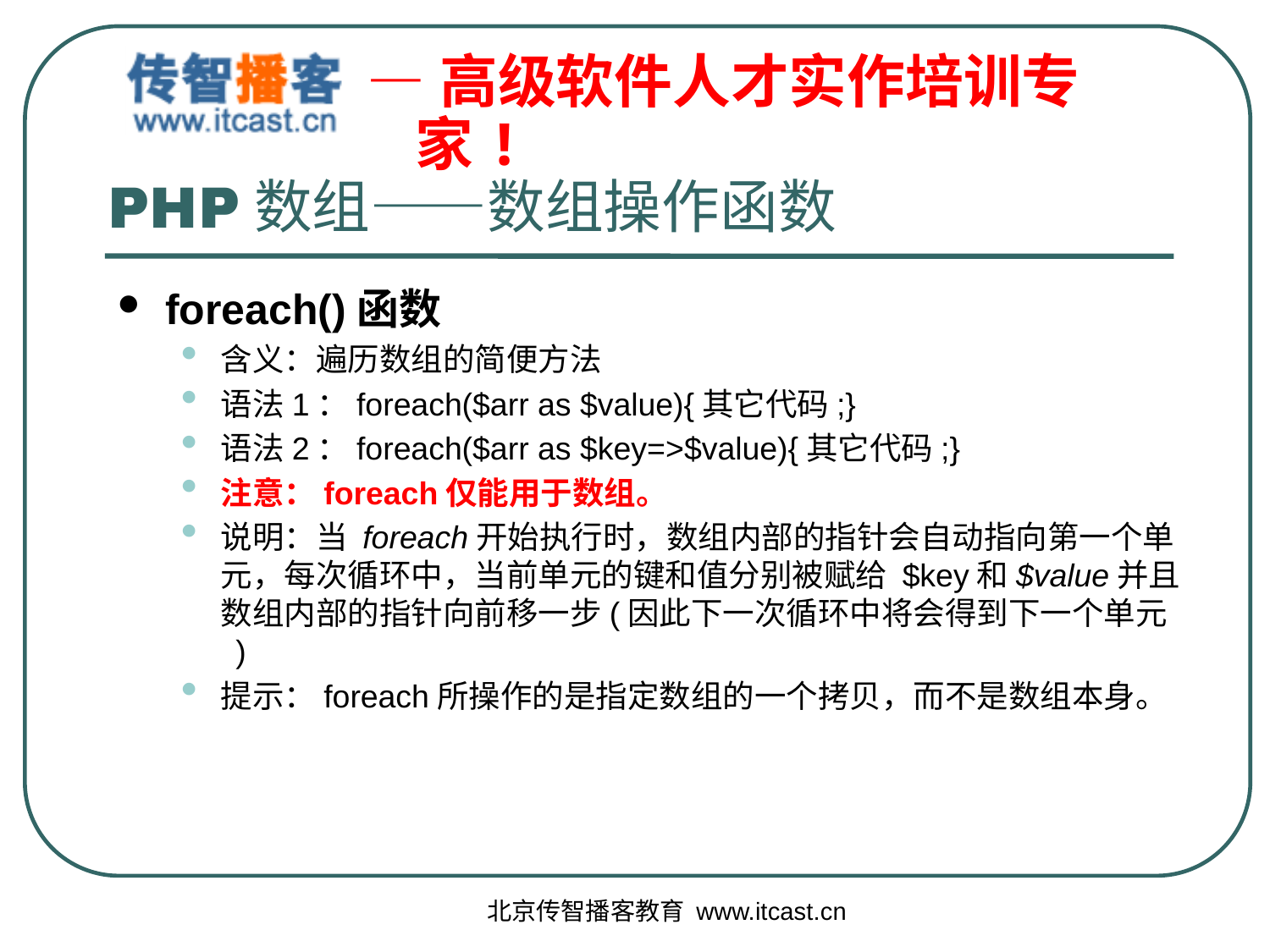

# PHP数组——数组操作函数
foreach()函数
含义：遍历数组的简便方法
语法1：foreach($arr as $value){其它代码;}
语法2：foreach($arr as $key=>$value){其它代码;}
注意：foreach仅能用于数组。
说明：当 foreach开始执行时，数组内部的指针会自动指向第一个单元，每次循环中，当前单元的键和值分别被赋给 $key和$value并且数组内部的指针向前移一步(因此下一次循环中将会得到下一个单元 )
提示：foreach所操作的是指定数组的一个拷贝，而不是数组本身。